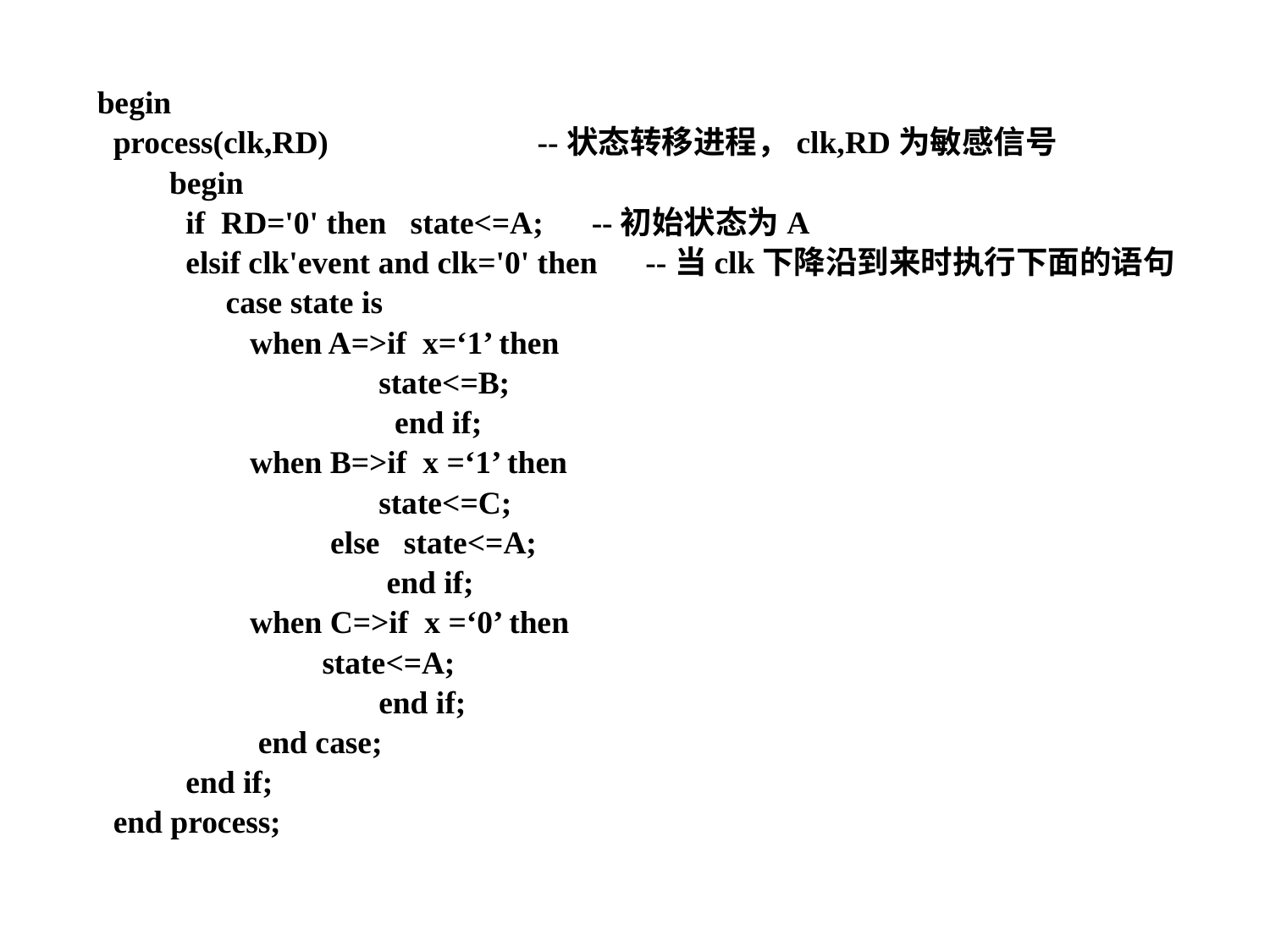

begin
  process(clk,RD)                          --状态转移进程，clk,RD为敏感信号
         begin
           if  RD='0' then   state<=A;      --初始状态为A
           elsif clk'event and clk='0' then      --当clk下降沿到来时执行下面的语句
                case state is
                   when A=>if  x=‘1’ then
                                   state<=B;
                                     end if;
                   when B=>if  x =‘1’ then
                                   state<=C;
                             else   state<=A;
                                    end if;
                   when C=>if  x =‘0’ then
                            state<=A;
                                   end if;
                    end case;
           end if;
  end process;